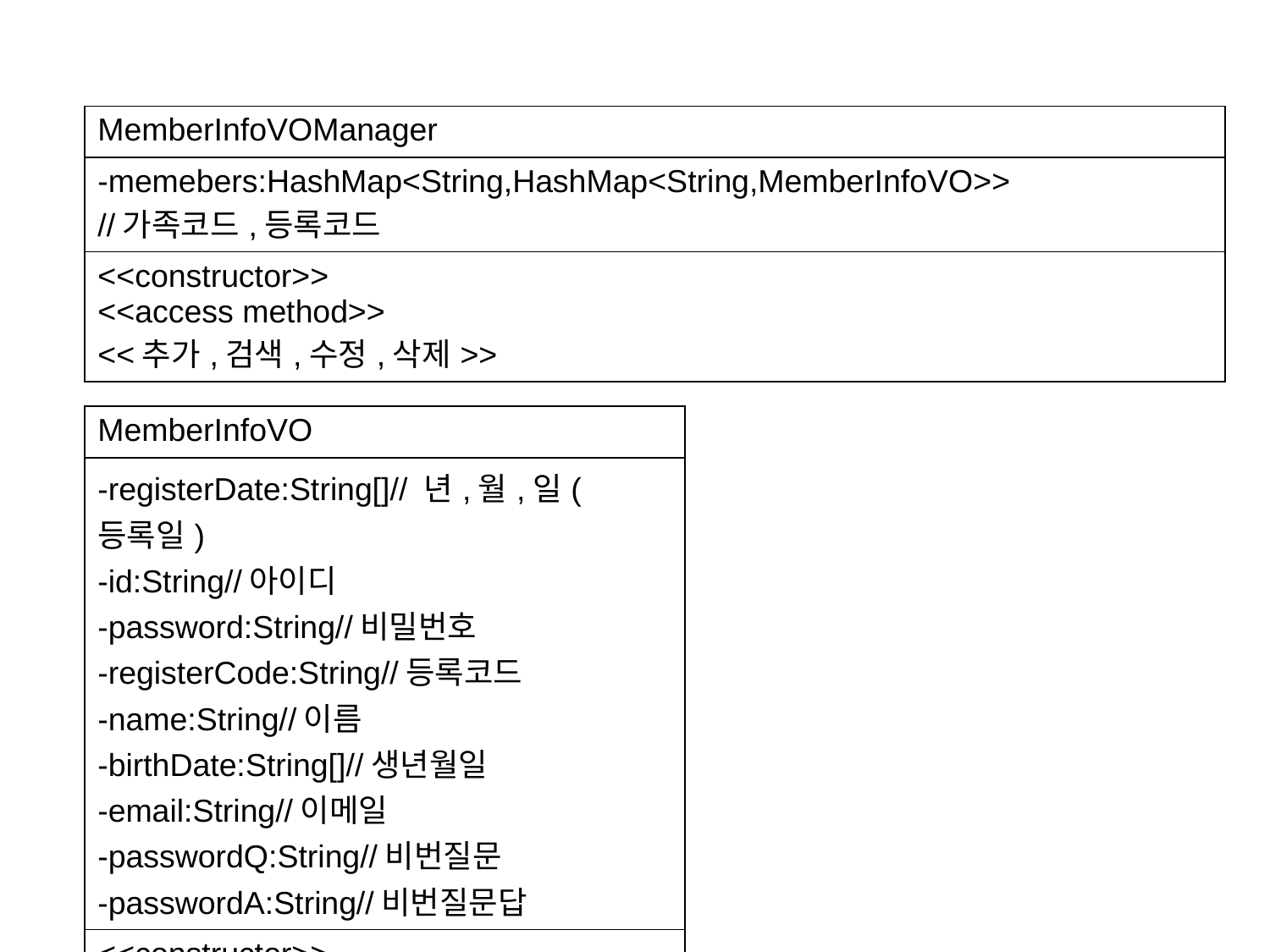

| MemberInfoVOManager |
| --- |
| -memebers:HashMap<String,HashMap<String,MemberInfoVO>> //가족코드,등록코드 |
| <<constructor>> <<access method>> <<추가,검색,수정,삭제>> |
| MemberInfoVO |
| --- |
| -registerDate:String[]// 년,월,일(등록일) -id:String//아이디 -password:String//비밀번호 -registerCode:String//등록코드 -name:String//이름 -birthDate:String[]//생년월일 -email:String//이메일 -passwordQ:String//비번질문 -passwordA:String//비번질문답 |
| <<constructor>> <<access method>> |